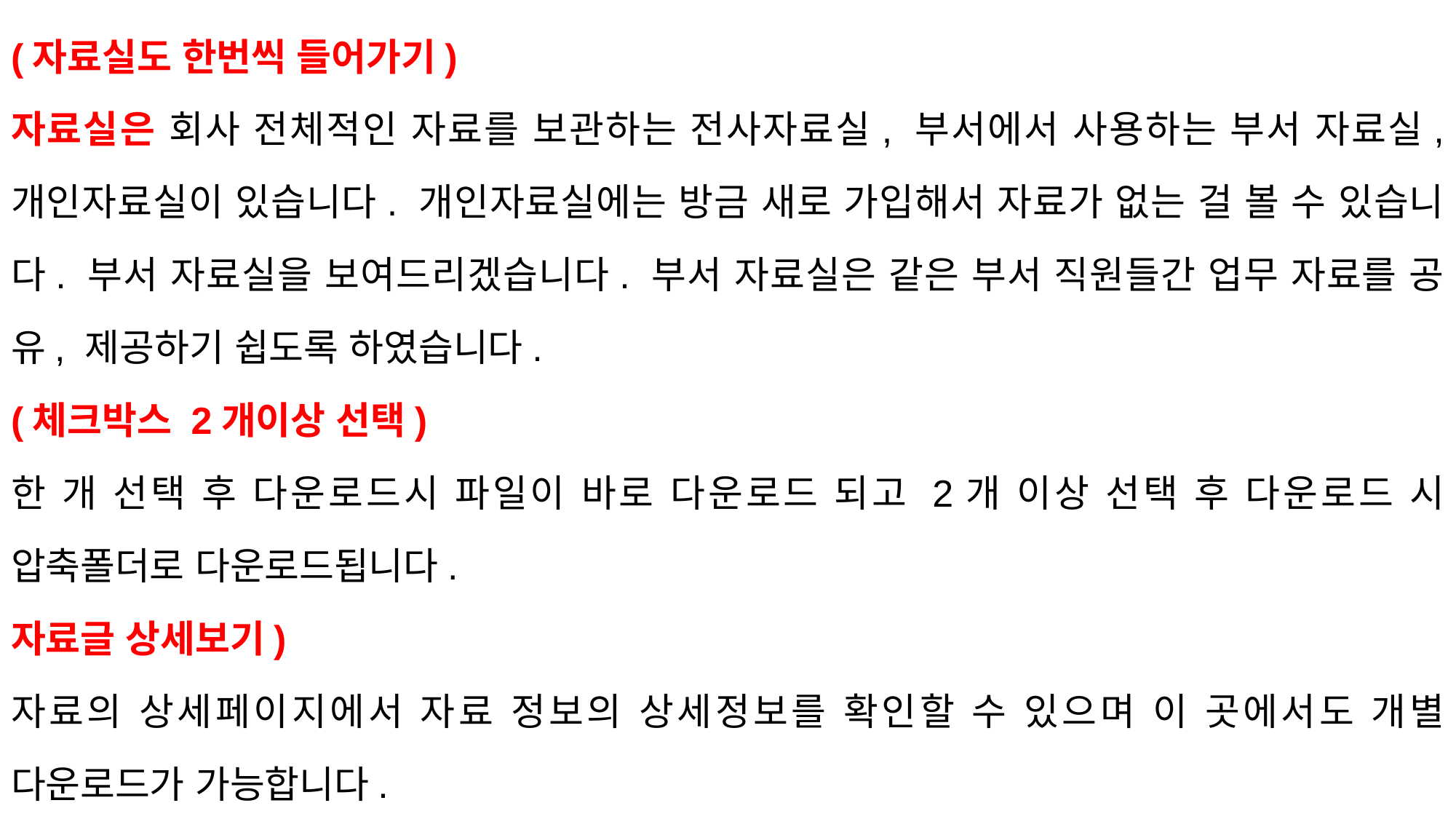

(자료실도 한번씩 들어가기)
자료실은 회사 전체적인 자료를 보관하는 전사자료실, 부서에서 사용하는 부서 자료실, 개인자료실이 있습니다. 개인자료실에는 방금 새로 가입해서 자료가 없는 걸 볼 수 있습니다. 부서 자료실을 보여드리겠습니다. 부서 자료실은 같은 부서 직원들간 업무 자료를 공유, 제공하기 쉽도록 하였습니다.
(체크박스 2개이상 선택)
한 개 선택 후 다운로드시 파일이 바로 다운로드 되고 2개 이상 선택 후 다운로드 시 압축폴더로 다운로드됩니다.
자료글 상세보기)
자료의 상세페이지에서 자료 정보의 상세정보를 확인할 수 있으며 이 곳에서도 개별 다운로드가 가능합니다.